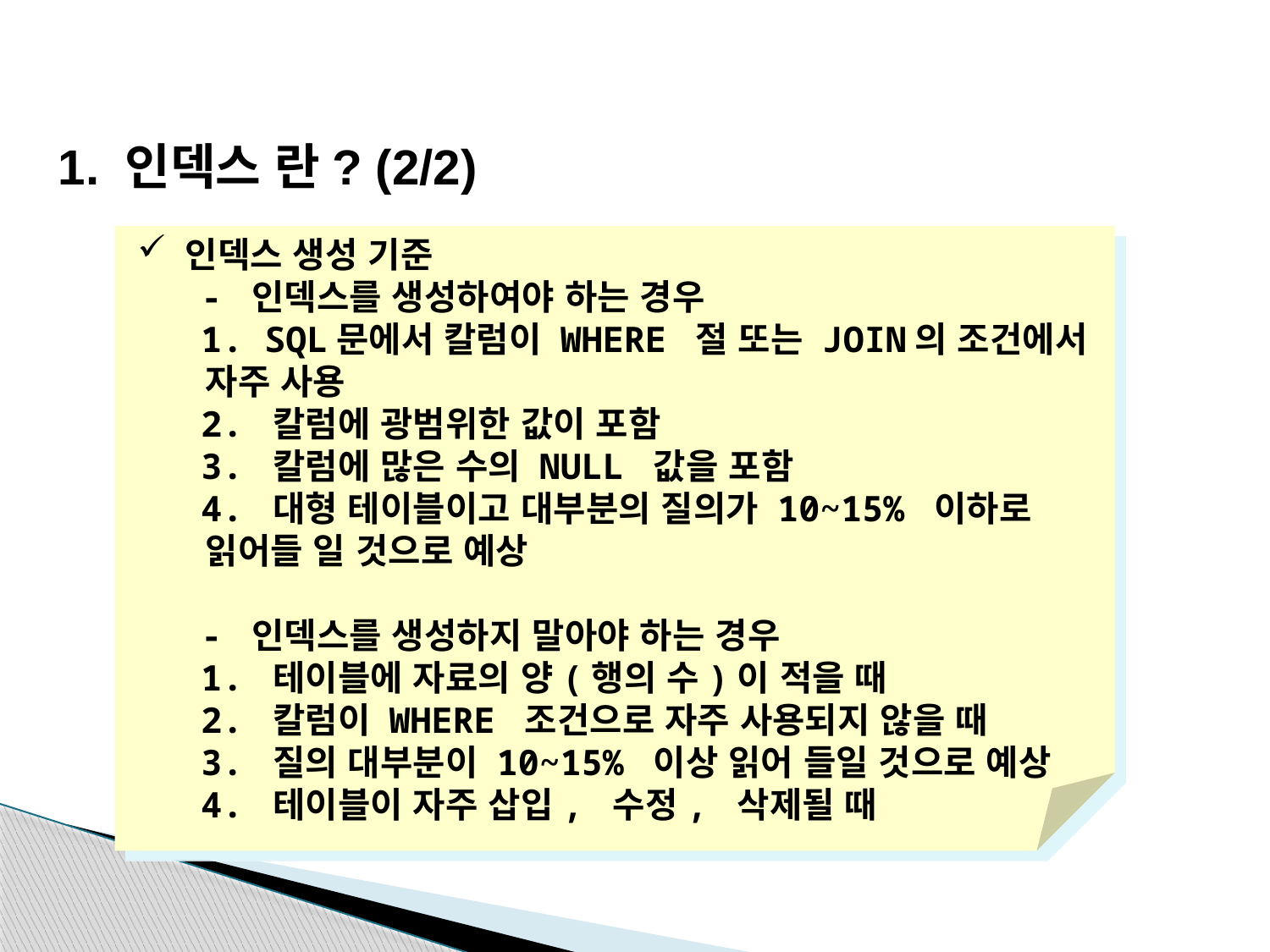

1. 인덱스 란? (2/2)
인덱스 생성 기준
   - 인덱스를 생성하여야 하는 경우
   1. SQL문에서 칼럼이 WHERE 절 또는 JOIN의 조건에서
      자주 사용
   2. 칼럼에 광범위한 값이 포함
   3. 칼럼에 많은 수의 NULL 값을 포함
   4. 대형 테이블이고 대부분의 질의가 10~15% 이하로
      읽어들 일 것으로 예상

   - 인덱스를 생성하지 말아야 하는 경우
   1. 테이블에 자료의 양(행의 수)이 적을 때
   2. 칼럼이 WHERE 조건으로 자주 사용되지 않을 때
   3. 질의 대부분이 10~15% 이상 읽어 들일 것으로 예상
   4. 테이블이 자주 삽입, 수정, 삭제될 때